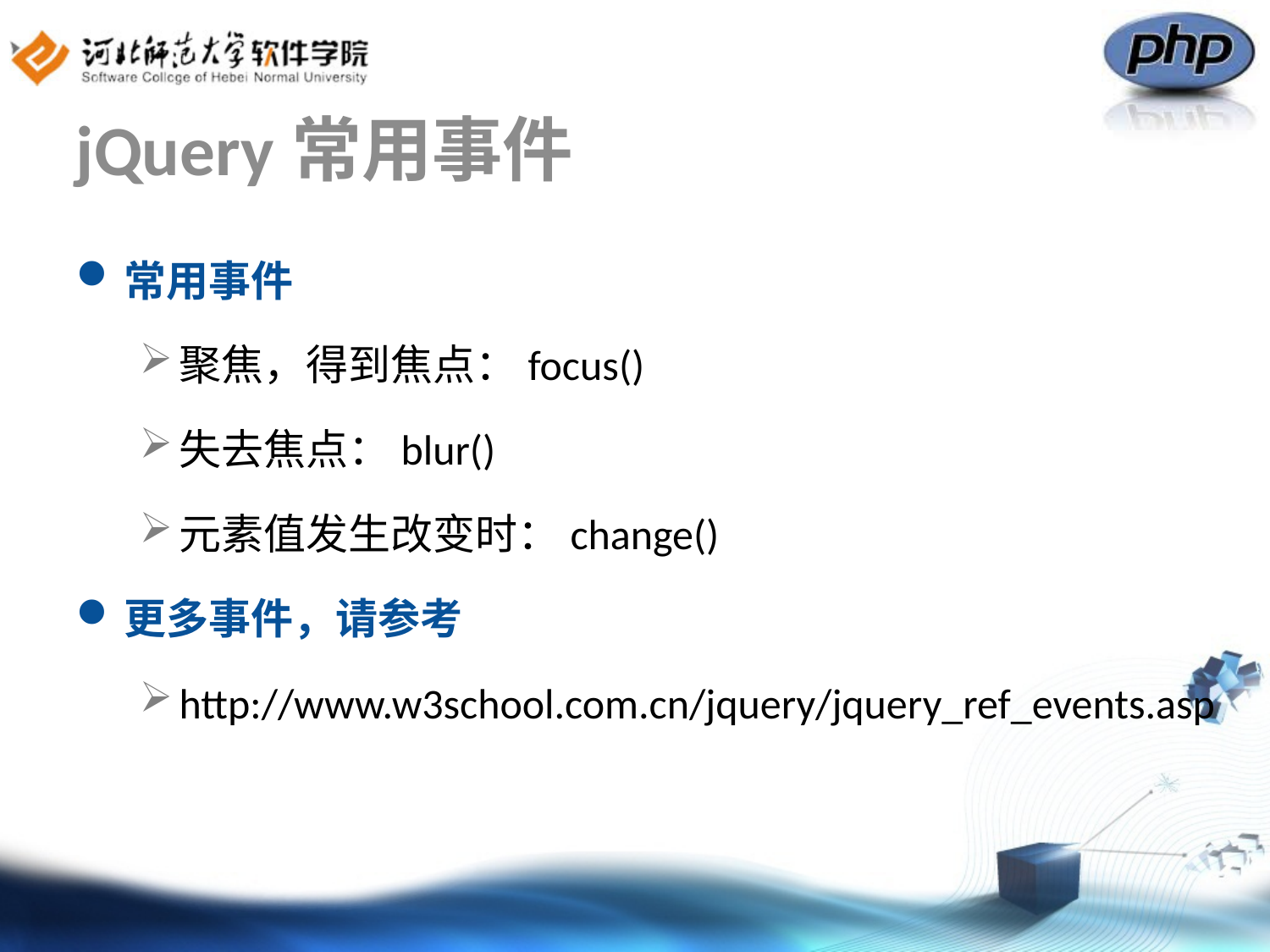

# jQuery常用事件
常用事件
聚焦，得到焦点：focus()
失去焦点：blur()
元素值发生改变时：change()
更多事件，请参考
http://www.w3school.com.cn/jquery/jquery_ref_events.asp